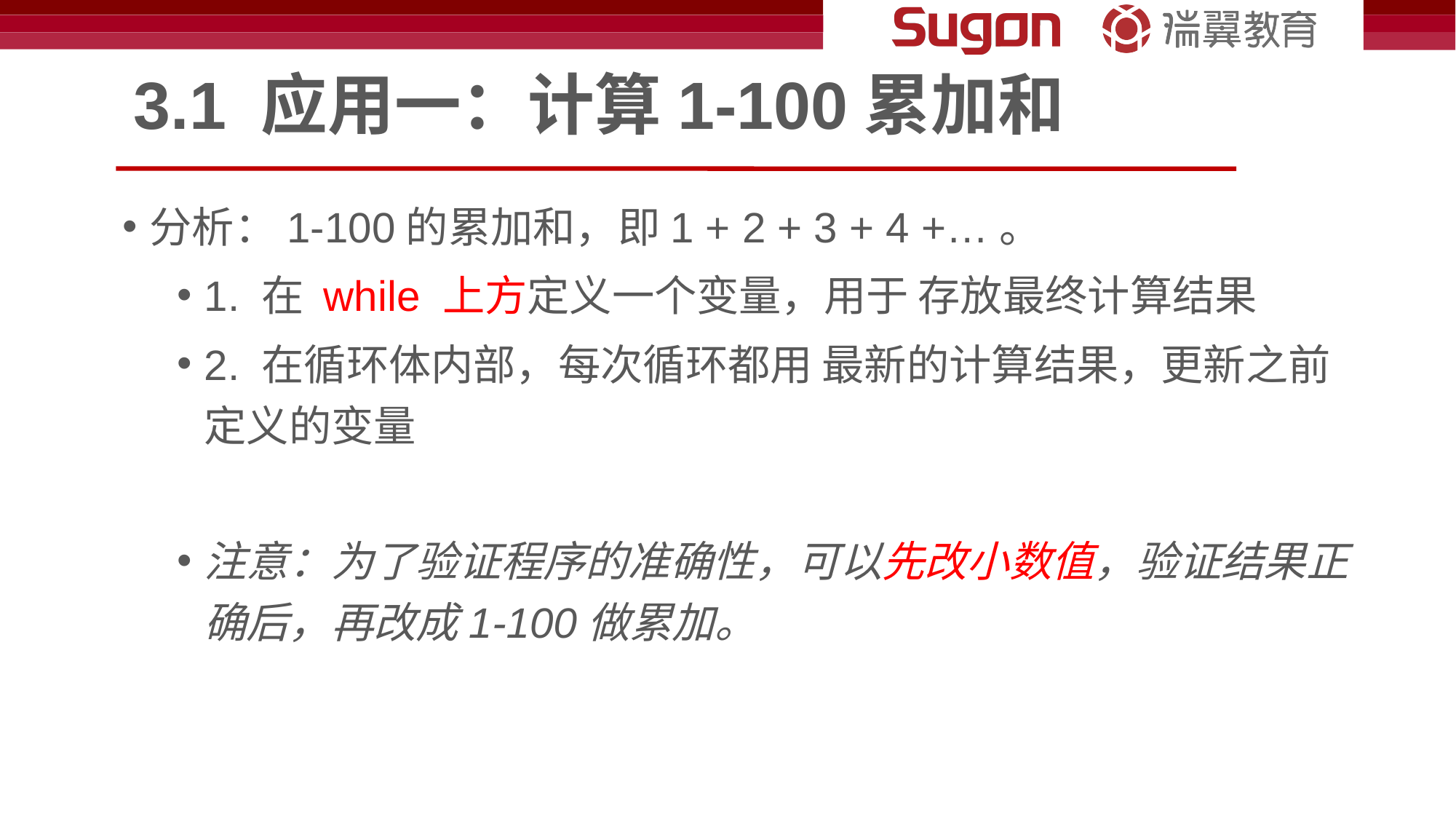

# 3.1 应用一：计算1-100累加和
分析：1-100的累加和，即1 + 2 + 3 + 4 +…。
1. 在 while 上方定义一个变量，用于 存放最终计算结果
2. 在循环体内部，每次循环都用 最新的计算结果，更新之前定义的变量

注意：为了验证程序的准确性，可以先改小数值，验证结果正确后，再改成1-100做累加。